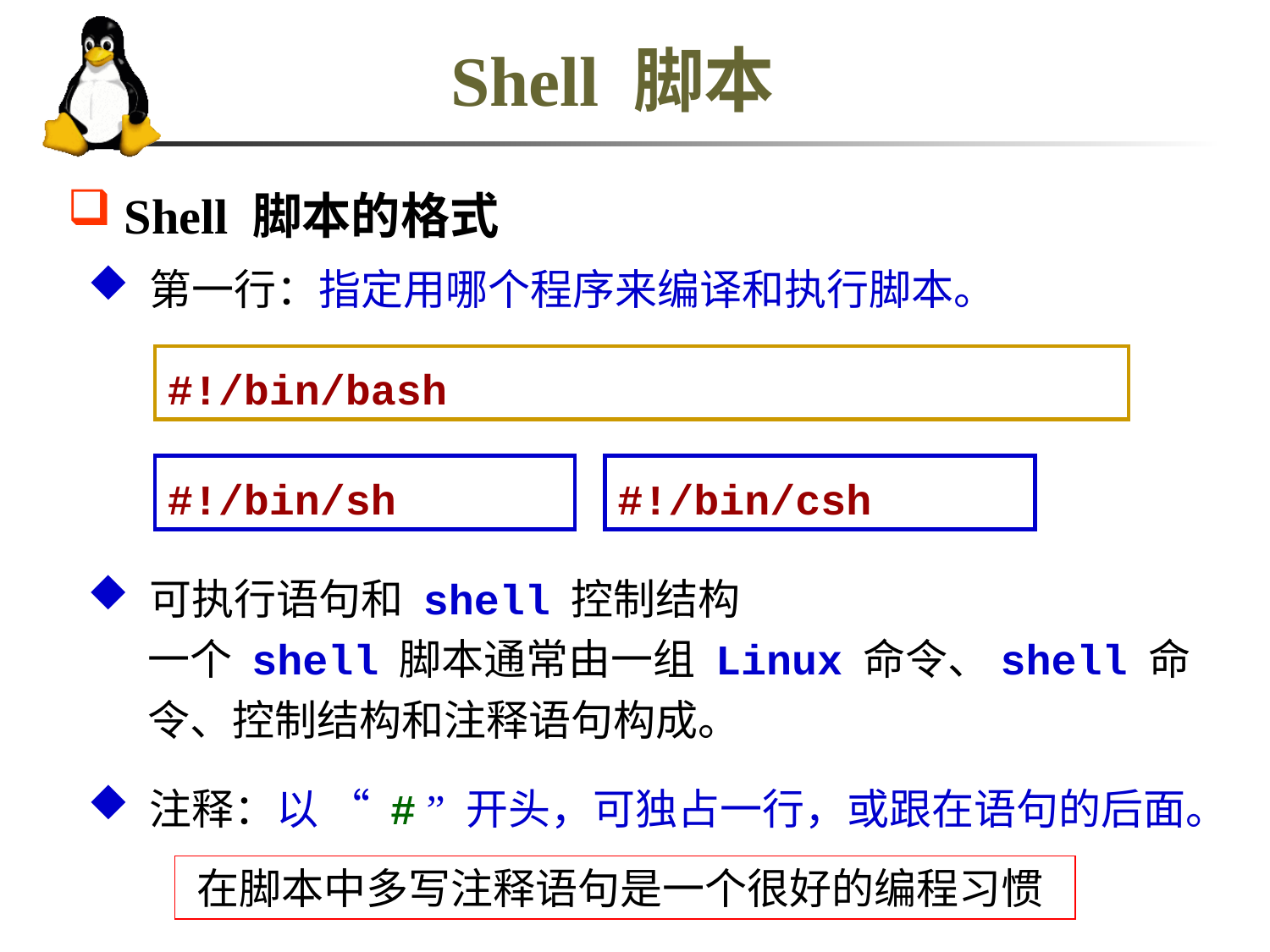

# Shell 脚本
 Shell 脚本的格式
 第一行：指定用哪个程序来编译和执行脚本。
#!/bin/bash
#!/bin/sh
#!/bin/csh
 可执行语句和 shell 控制结构
一个 shell 脚本通常由一组 Linux 命令、shell 命令、控制结构和注释语句构成。
 注释：以 “ # ” 开头，可独占一行，或跟在语句的后面。
在脚本中多写注释语句是一个很好的编程习惯